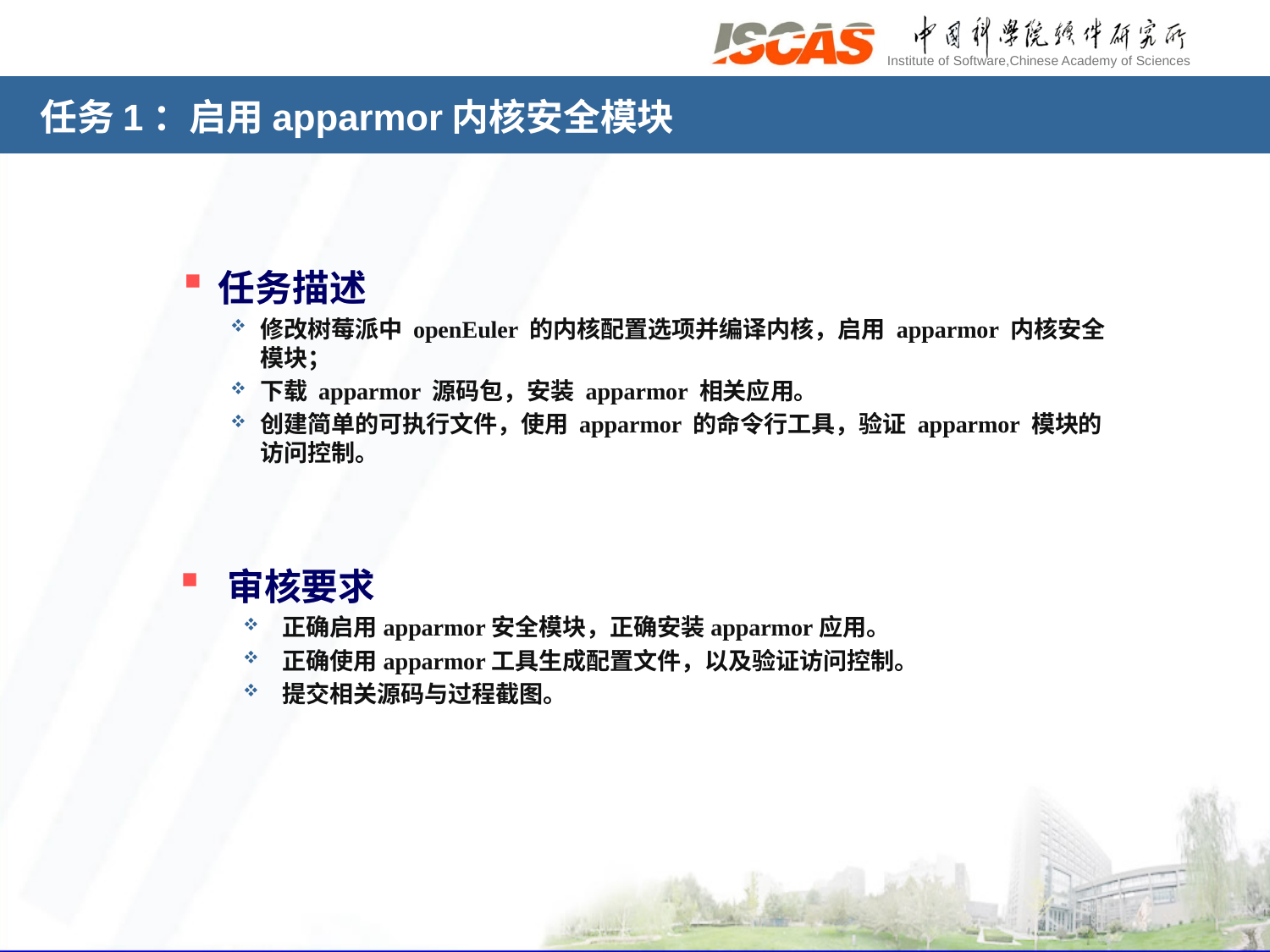

# 任务1：启用apparmor内核安全模块
任务描述
修改树莓派中 openEuler 的内核配置选项并编译内核，启用 apparmor 内核安全模块；
下载 apparmor 源码包，安装 apparmor 相关应用。
创建简单的可执行文件，使用 apparmor 的命令行工具，验证 apparmor 模块的访问控制。
审核要求
正确启用apparmor安全模块，正确安装apparmor应用。
正确使用apparmor工具生成配置文件，以及验证访问控制。
提交相关源码与过程截图。